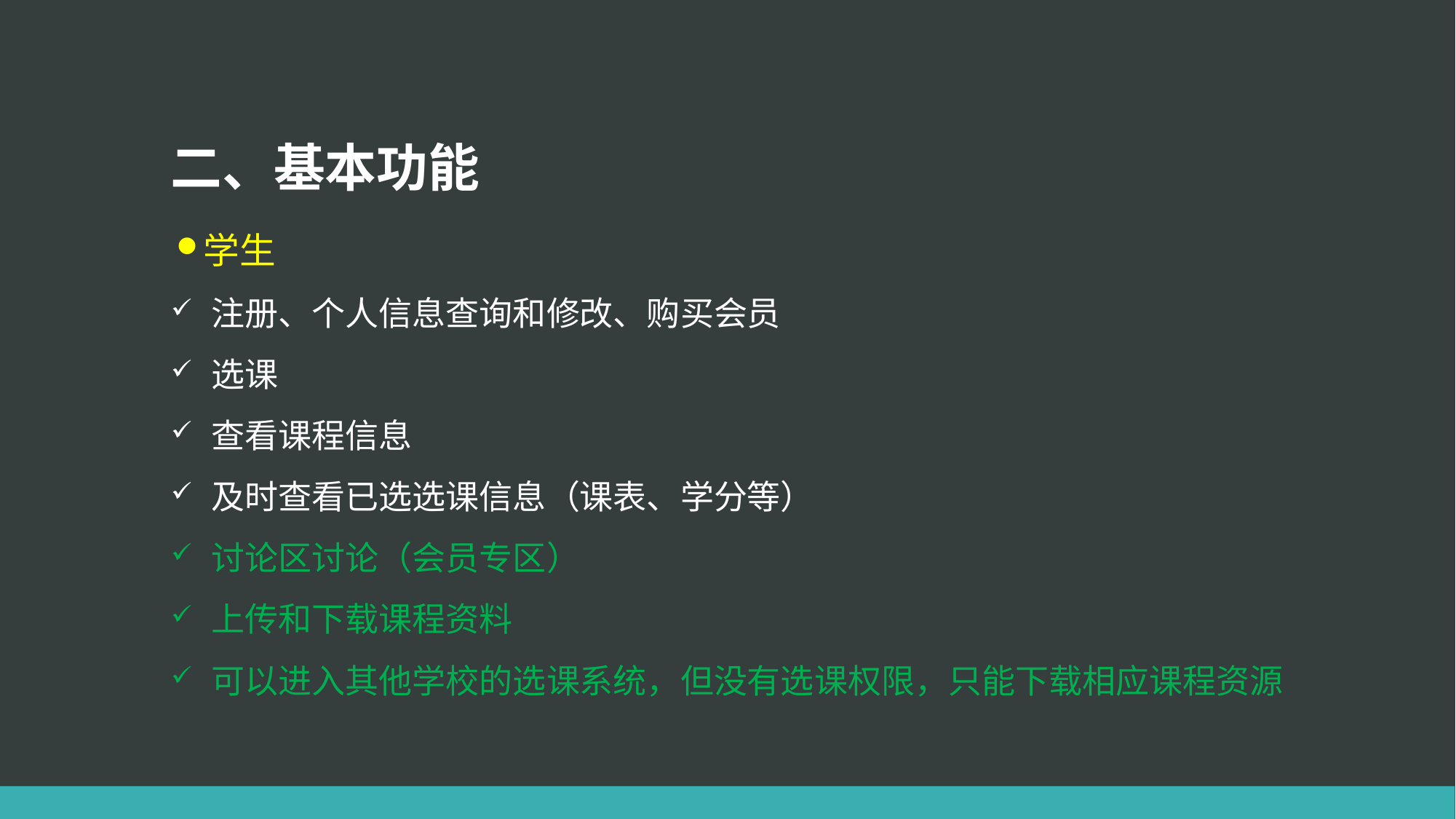

# 二、基本功能
学生
注册、个人信息查询和修改、购买会员
选课
查看课程信息
及时查看已选选课信息（课表、学分等）
讨论区讨论（会员专区）
上传和下载课程资料
可以进入其他学校的选课系统，但没有选课权限，只能下载相应课程资源